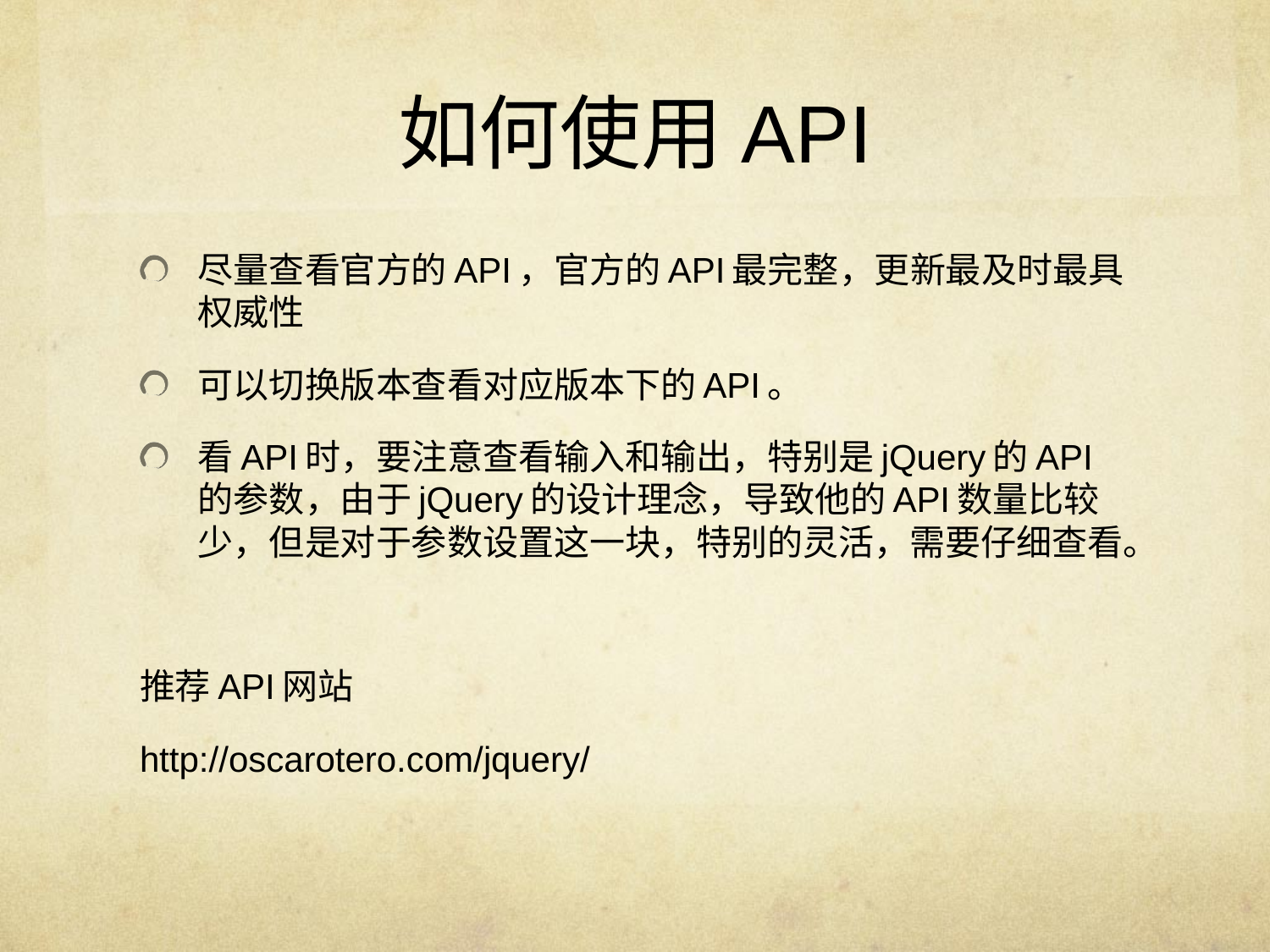

# 如何使用API
尽量查看官方的API，官方的API最完整，更新最及时最具权威性
可以切换版本查看对应版本下的API。
看API时，要注意查看输入和输出，特别是jQuery的API的参数，由于jQuery的设计理念，导致他的API数量比较少，但是对于参数设置这一块，特别的灵活，需要仔细查看。

推荐API网站
http://oscarotero.com/jquery/